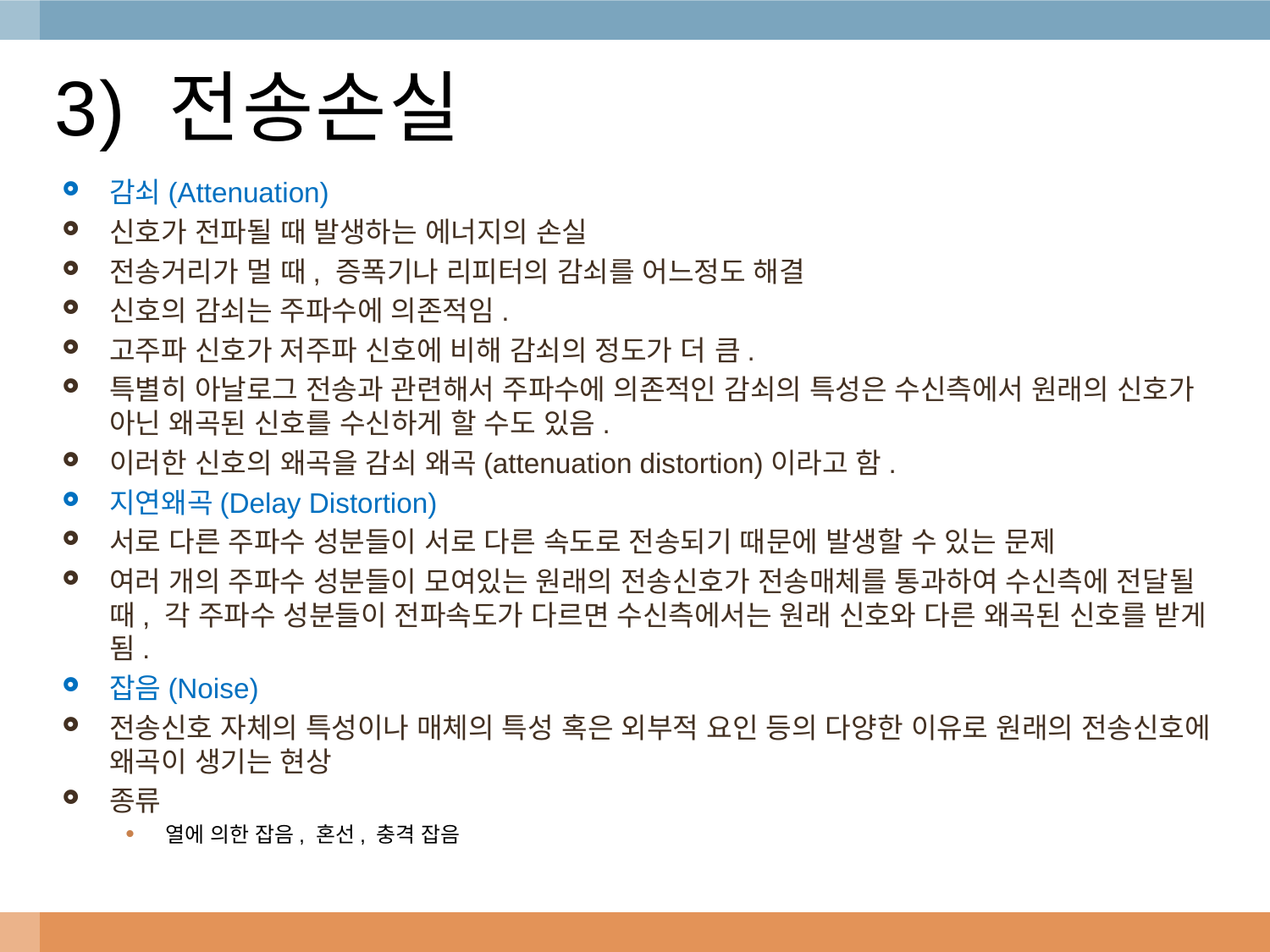

# 3) 전송손실
감쇠(Attenuation)
신호가 전파될 때 발생하는 에너지의 손실
전송거리가 멀 때, 증폭기나 리피터의 감쇠를 어느정도 해결
신호의 감쇠는 주파수에 의존적임.
고주파 신호가 저주파 신호에 비해 감쇠의 정도가 더 큼.
특별히 아날로그 전송과 관련해서 주파수에 의존적인 감쇠의 특성은 수신측에서 원래의 신호가 아닌 왜곡된 신호를 수신하게 할 수도 있음.
이러한 신호의 왜곡을 감쇠 왜곡(attenuation distortion)이라고 함.
지연왜곡(Delay Distortion)
서로 다른 주파수 성분들이 서로 다른 속도로 전송되기 때문에 발생할 수 있는 문제
여러 개의 주파수 성분들이 모여있는 원래의 전송신호가 전송매체를 통과하여 수신측에 전달될 때, 각 주파수 성분들이 전파속도가 다르면 수신측에서는 원래 신호와 다른 왜곡된 신호를 받게 됨.
잡음(Noise)
전송신호 자체의 특성이나 매체의 특성 혹은 외부적 요인 등의 다양한 이유로 원래의 전송신호에 왜곡이 생기는 현상
종류
열에 의한 잡음, 혼선, 충격 잡음